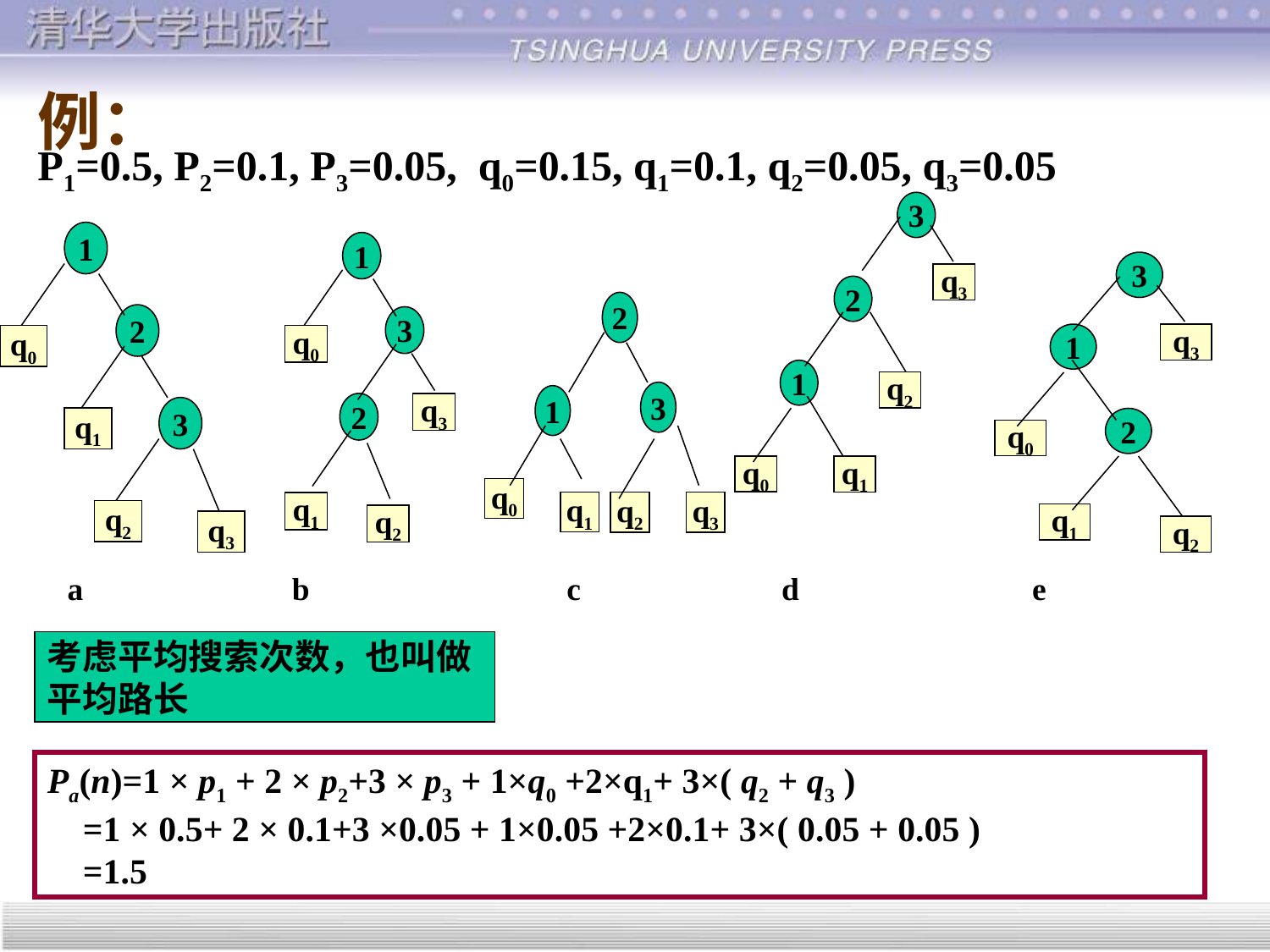

# 例：
P1=0.5, P2=0.1, P3=0.05,  q0=0.15, q1=0.1, q2=0.05, q3=0.05

3

q3
2

1
q2

q0
q1
1

2
q0

3
q1

q2
q3
1

3
q0

2
q3

q1
q2
3

1
q3

2
q0

q1
q2
2

3
1

q0
q1
q2
q3
a                          b                                c                         d                             e
考虑平均搜索次数，也叫做平均路长
Pa(n)=1 × p1 + 2 × p2+3 × p3 + 1×q0 +2×q1+ 3×( q2 + q3 )
    =1 × 0.5+ 2 × 0.1+3 ×0.05 + 1×0.05 +2×0.1+ 3×( 0.05 + 0.05 )
    =1.5
83